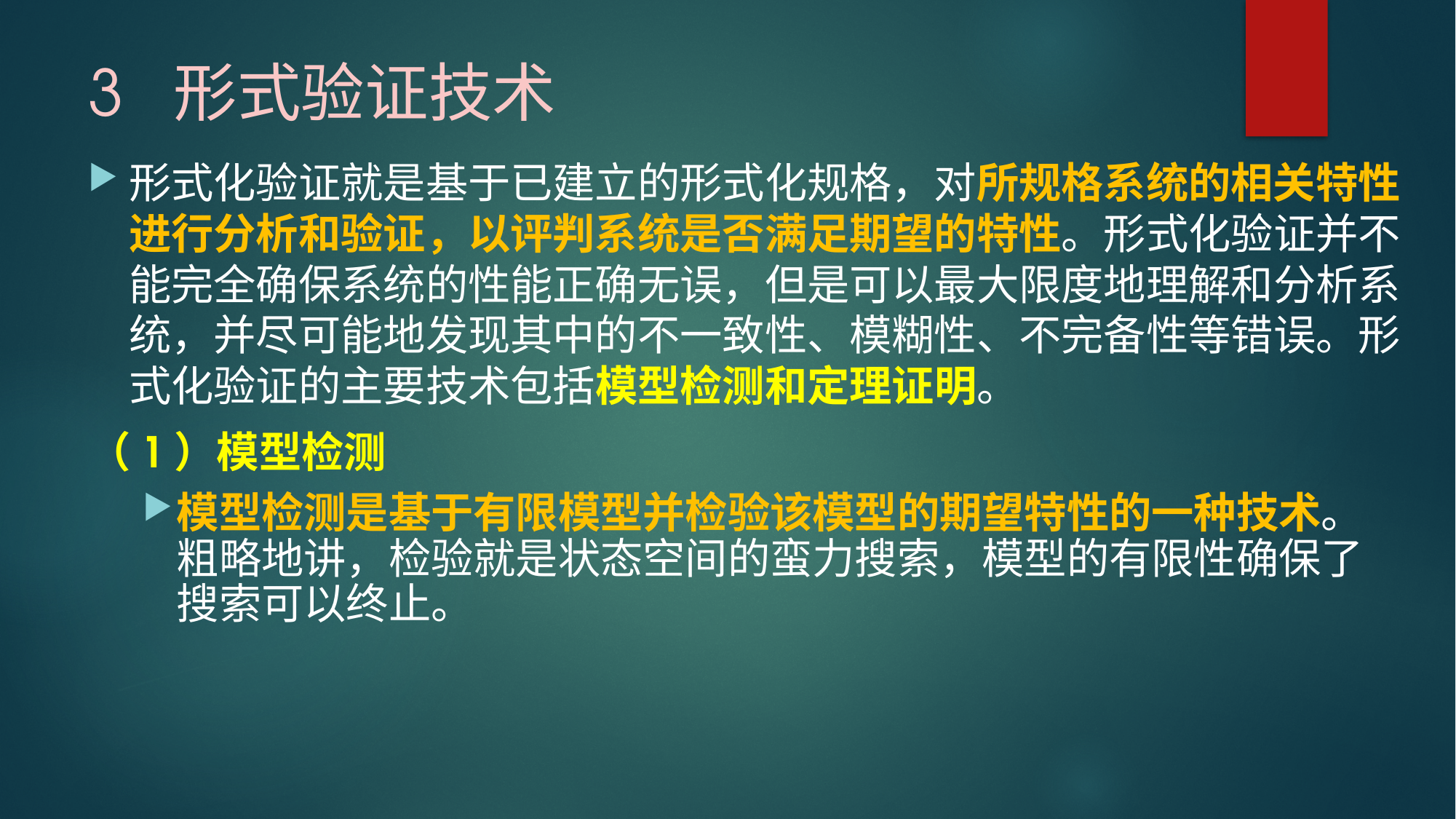

# 3  形式验证技术
形式化验证就是基于已建立的形式化规格，对所规格系统的相关特性进行分析和验证，以评判系统是否满足期望的特性。形式化验证并不能完全确保系统的性能正确无误，但是可以最大限度地理解和分析系统，并尽可能地发现其中的不一致性、模糊性、不完备性等错误。形式化验证的主要技术包括模型检测和定理证明。
（1）模型检测
模型检测是基于有限模型并检验该模型的期望特性的一种技术。粗略地讲，检验就是状态空间的蛮力搜索，模型的有限性确保了搜索可以终止。